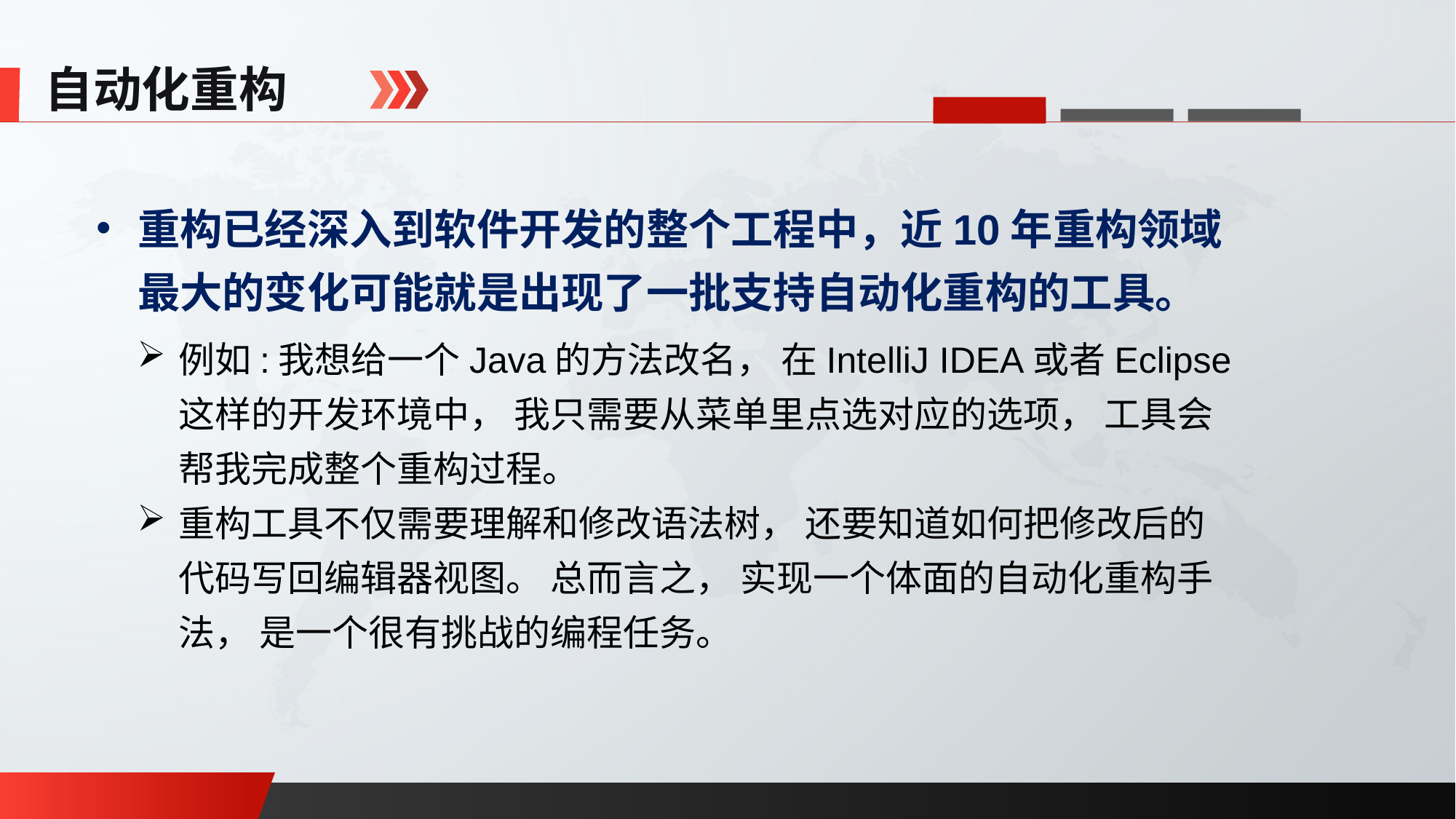

自动化重构

重构已经深入到软件开发的整个工程中，近10年重构领域最大的变化可能就是出现了一批支持自动化重构的工具。
例如:我想给一个Java的方法改名， 在IntelliJ IDEA或者Eclipse这样的开发环境中， 我只需要从菜单里点选对应的选项， 工具会帮我完成整个重构过程。
重构工具不仅需要理解和修改语法树， 还要知道如何把修改后的代码写回编辑器视图。 总而言之， 实现一个体面的自动化重构手法， 是一个很有挑战的编程任务。